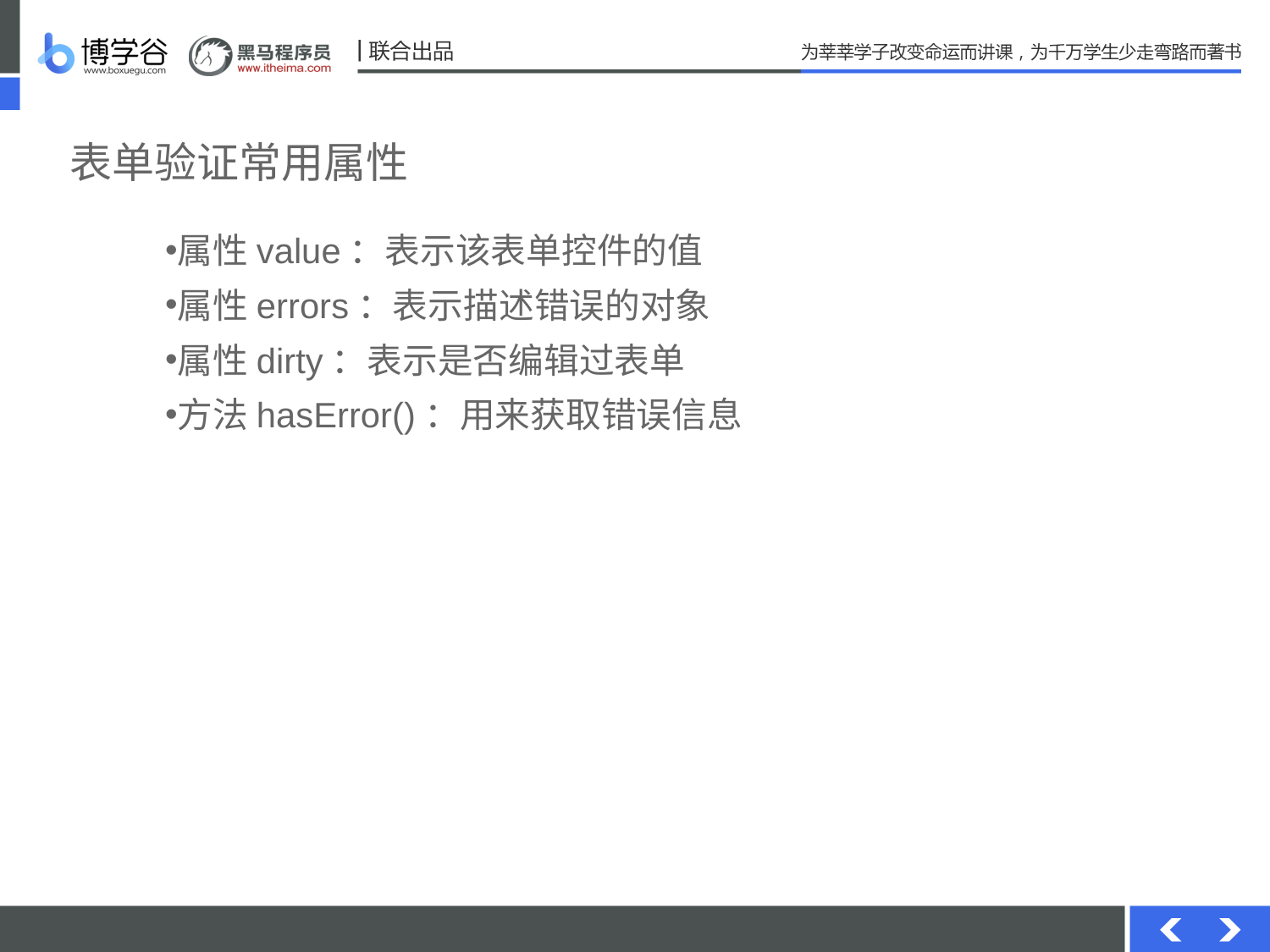

# 表单验证常用属性
属性value：表示该表单控件的值
属性errors：表示描述错误的对象
属性dirty：表示是否编辑过表单
方法hasError()：用来获取错误信息